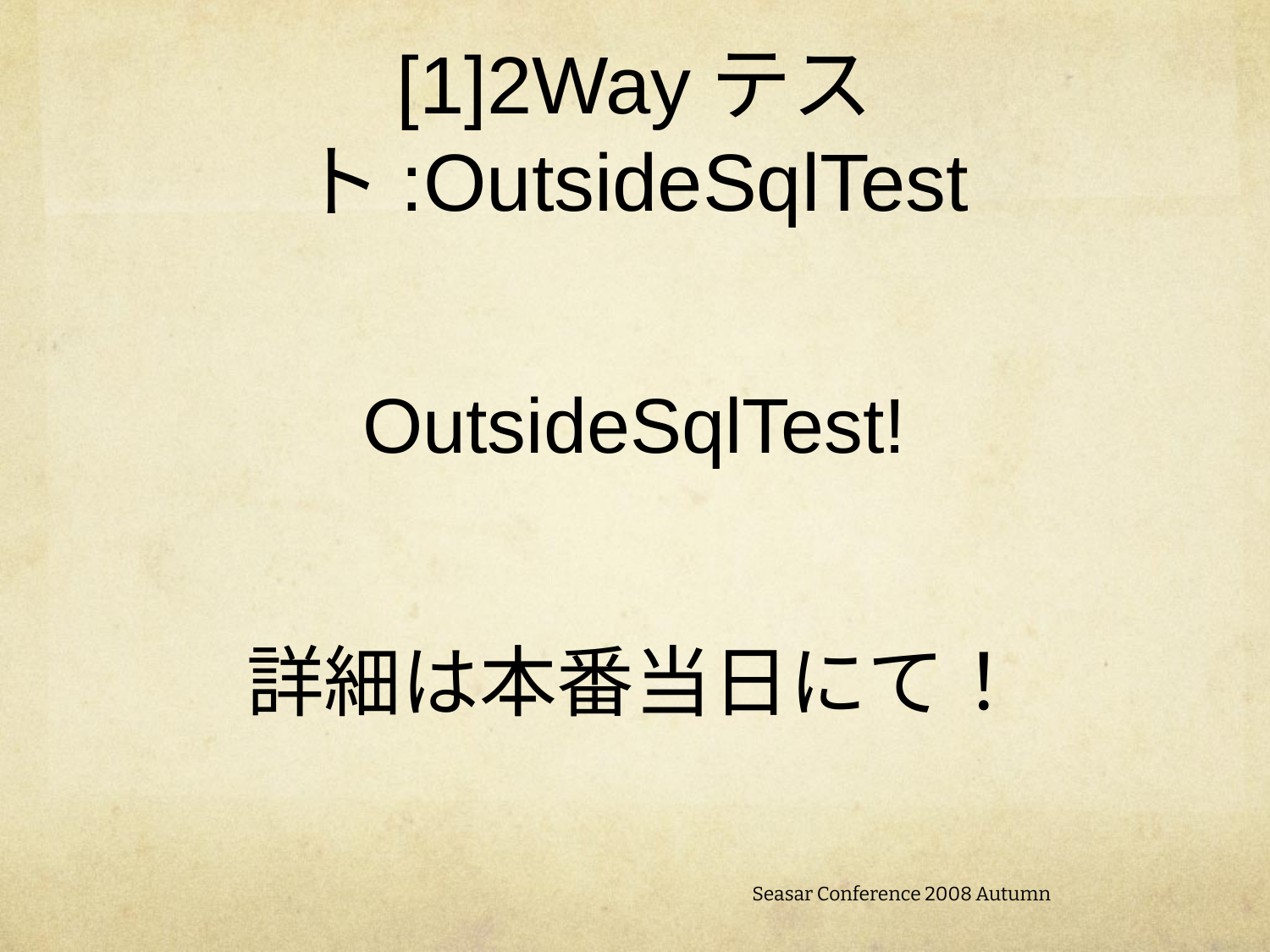

# [1]2Wayテスト:OutsideSqlTest

OutsideSqlTest!

詳細は本番当日にて！
Seasar Conference 2008 Autumn